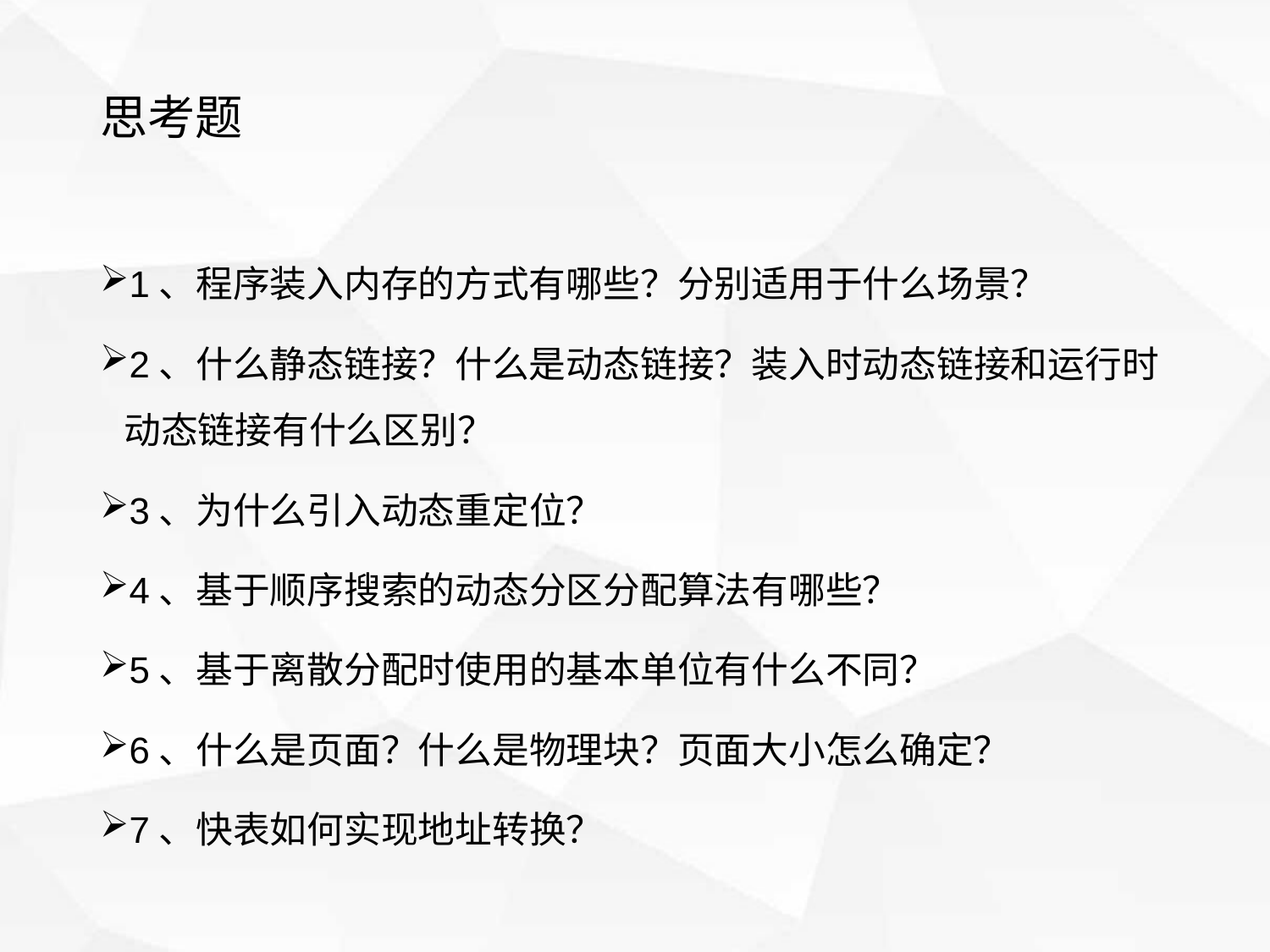

# 思考题
1、程序装入内存的方式有哪些？分别适用于什么场景？
2、什么静态链接？什么是动态链接？装入时动态链接和运行时动态链接有什么区别？
3、为什么引入动态重定位？
4、基于顺序搜索的动态分区分配算法有哪些？
5、基于离散分配时使用的基本单位有什么不同？
6、什么是页面？什么是物理块？页面大小怎么确定？
7、快表如何实现地址转换？